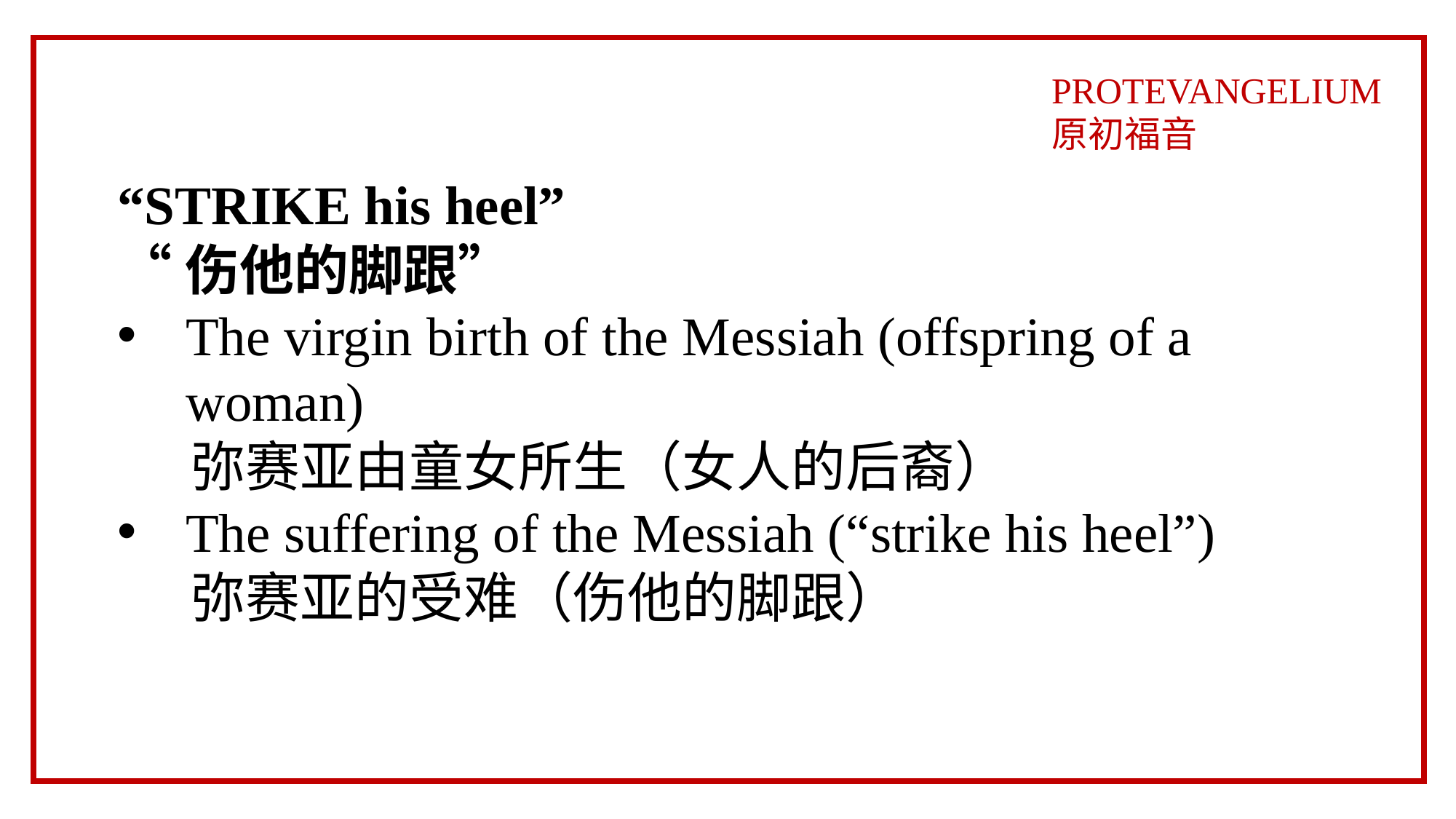

PROTEVANGELIUM
原初福音
“STRIKE his heel”
“伤他的脚跟”
The virgin birth of the Messiah (offspring of a woman)
     弥赛亚由童女所生（女人的后裔）
The suffering of the Messiah (“strike his heel”)
     弥赛亚的受难（伤他的脚跟）